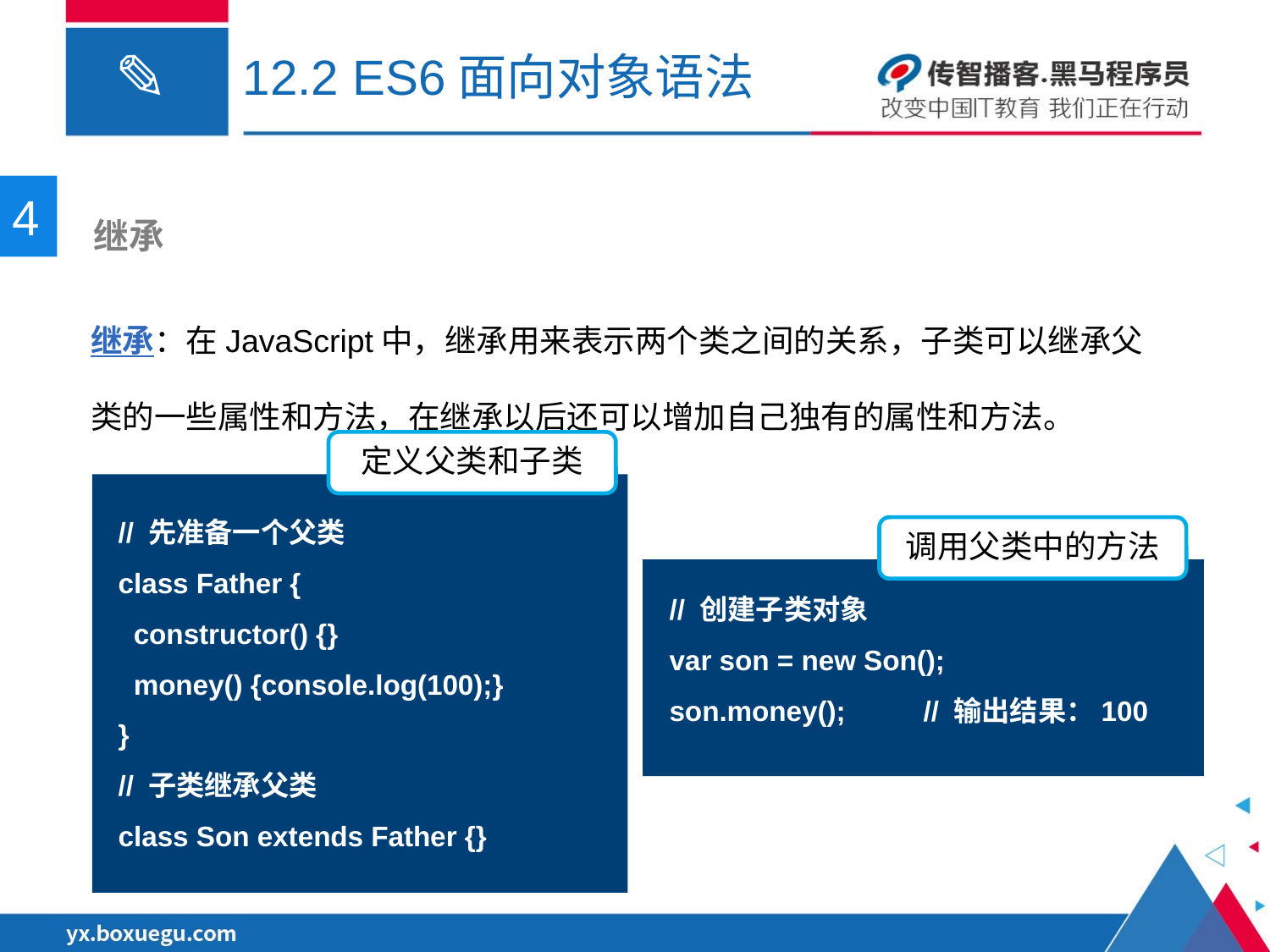

# 12.2 ES6面向对象语法

4
  继承
继承：在JavaScript中，继承用来表示两个类之间的关系，子类可以继承父类的一些属性和方法，在继承以后还可以增加自己独有的属性和方法。
定义父类和子类

// 先准备一个父类
class Father {
  constructor() {}
  money() {console.log(100);}
}
// 子类继承父类
class Son extends Father {}
调用父类中的方法

// 创建子类对象
var son = new Son();
son.money();	// 输出结果：100